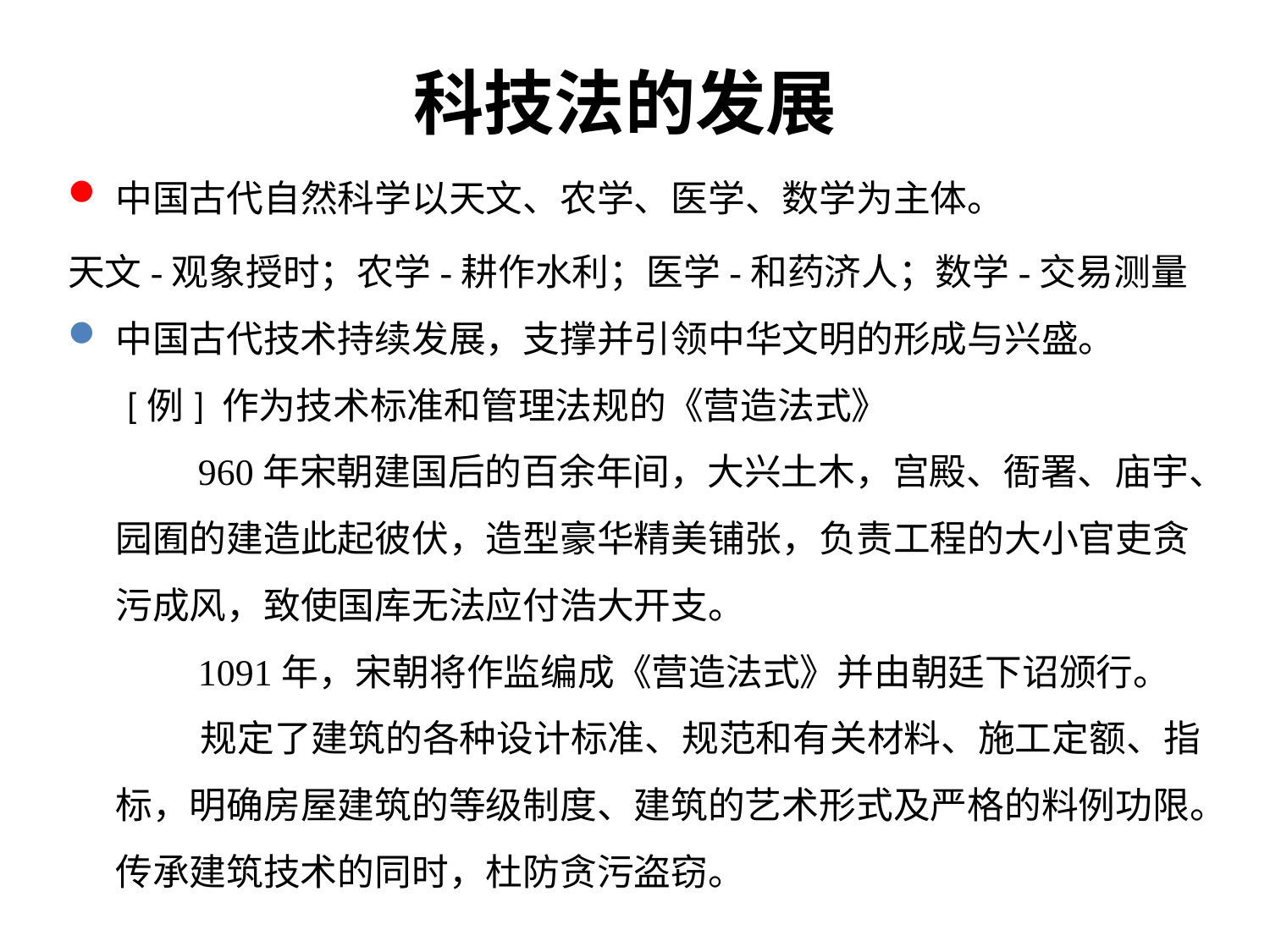

# 科技法的发展
中国古代自然科学以天文、农学、医学、数学为主体。
天文-观象授时；农学-耕作水利；医学-和药济人；数学-交易测量
中国古代技术持续发展，支撑并引领中华文明的形成与兴盛。
       [例] 作为技术标准和管理法规的《营造法式》
              960年宋朝建国后的百余年间，大兴土木，宫殿、衙署、庙宇、园囿的建造此起彼伏，造型豪华精美铺张，负责工程的大小官吏贪污成风，致使国库无法应付浩大开支。
              1091年，宋朝将作监编成《营造法式》并由朝廷下诏颁行。
               规定了建筑的各种设计标准、规范和有关材料、施工定额、指标，明确房屋建筑的等级制度、建筑的艺术形式及严格的料例功限。传承建筑技术的同时，杜防贪污盗窃。